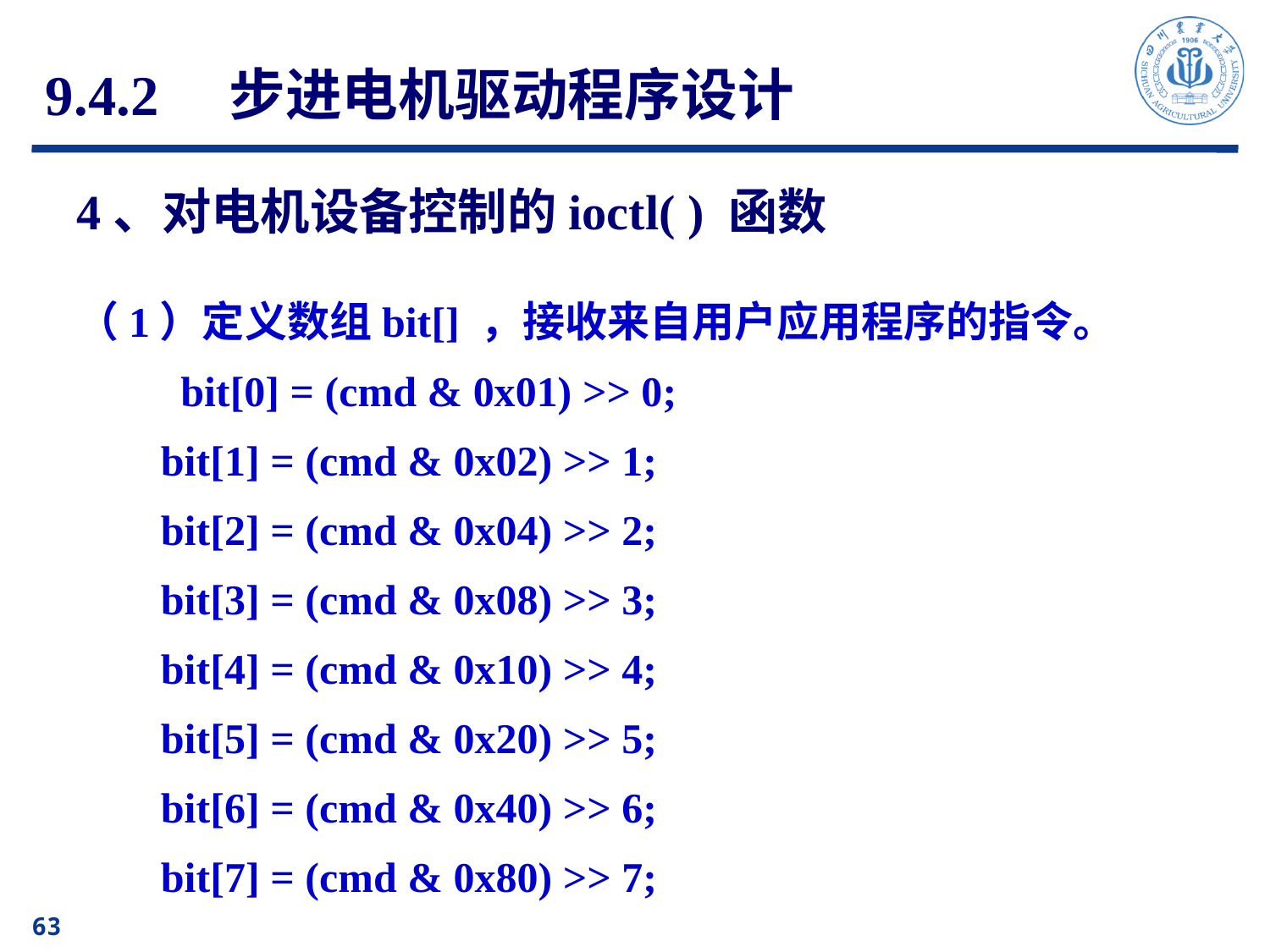

9.4.2　步进电机驱动程序设计
# 4、对电机设备控制的ioctl( ) 函数
（1）定义数组bit[] ，接收来自用户应用程序的指令。
　　 bit[0] = (cmd & 0x01) >> 0;
        bit[1] = (cmd & 0x02) >> 1;
        bit[2] = (cmd & 0x04) >> 2;
        bit[3] = (cmd & 0x08) >> 3;
        bit[4] = (cmd & 0x10) >> 4;
        bit[5] = (cmd & 0x20) >> 5;
        bit[6] = (cmd & 0x40) >> 6;
        bit[7] = (cmd & 0x80) >> 7;